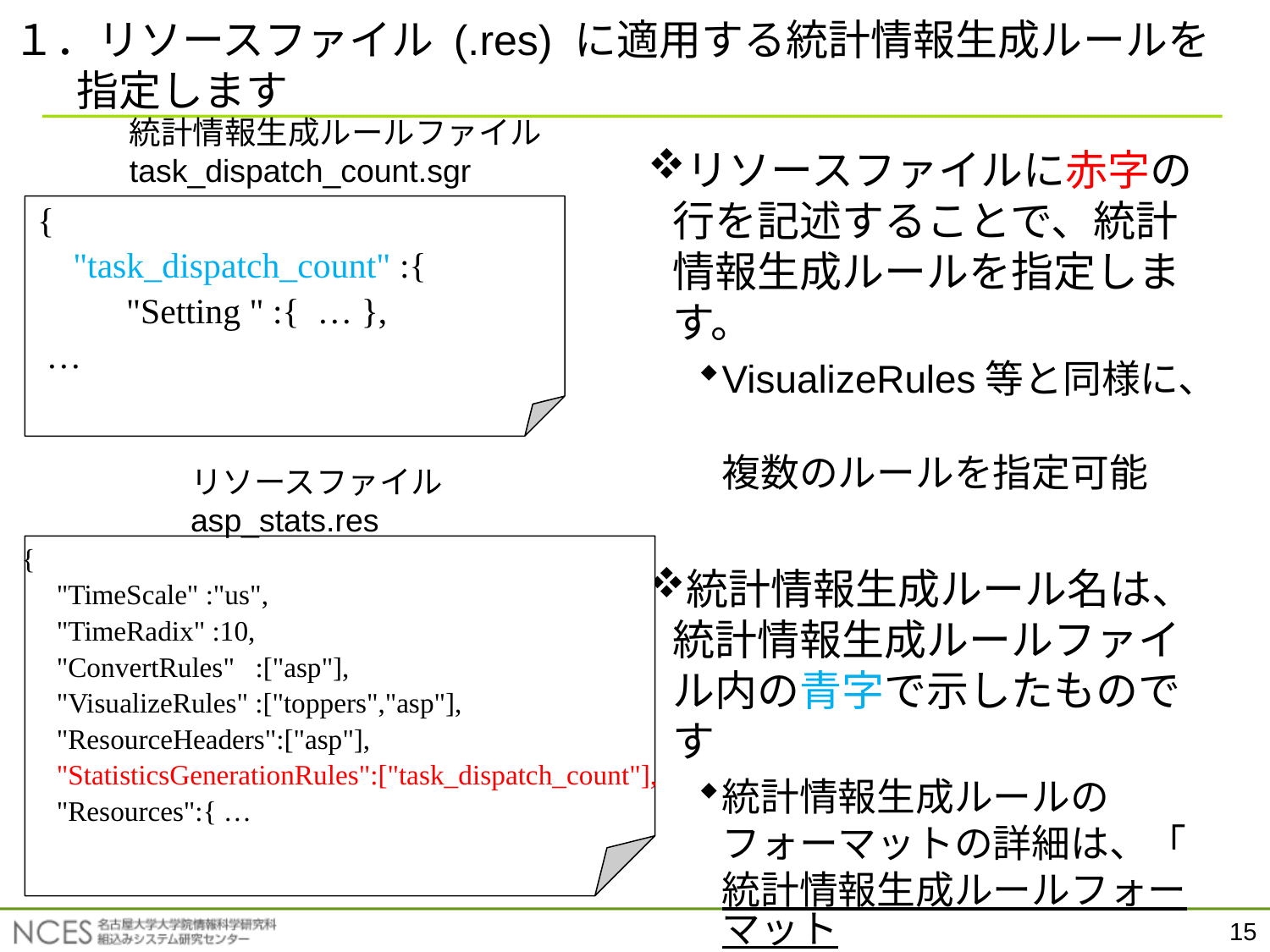

# １．リソースファイル (.res) に適用する統計情報生成ルールを指定します
統計情報生成ルールファイル
task_dispatch_count.sgr
リソースファイルに赤字の行を記述することで、統計情報生成ルールを指定します。
VisualizeRules等と同様に、
複数のルールを指定可能

統計情報生成ルール名は、統計情報生成ルールファイル内の青字で示したものです
統計情報生成ルールのフォーマットの詳細は、「統計情報生成ルールフォーマット」参照
{
    "task_dispatch_count" :{
          "Setting " :{  … },
 …
リソースファイル
asp_stats.res
{
　"TimeScale" :"us",
　"TimeRadix" :10,
　"ConvertRules"   :["asp"],
　"VisualizeRules" :["toppers","asp"],
　"ResourceHeaders":["asp"],
　"StatisticsGenerationRules":["task_dispatch_count"],
　"Resources":{ …
15